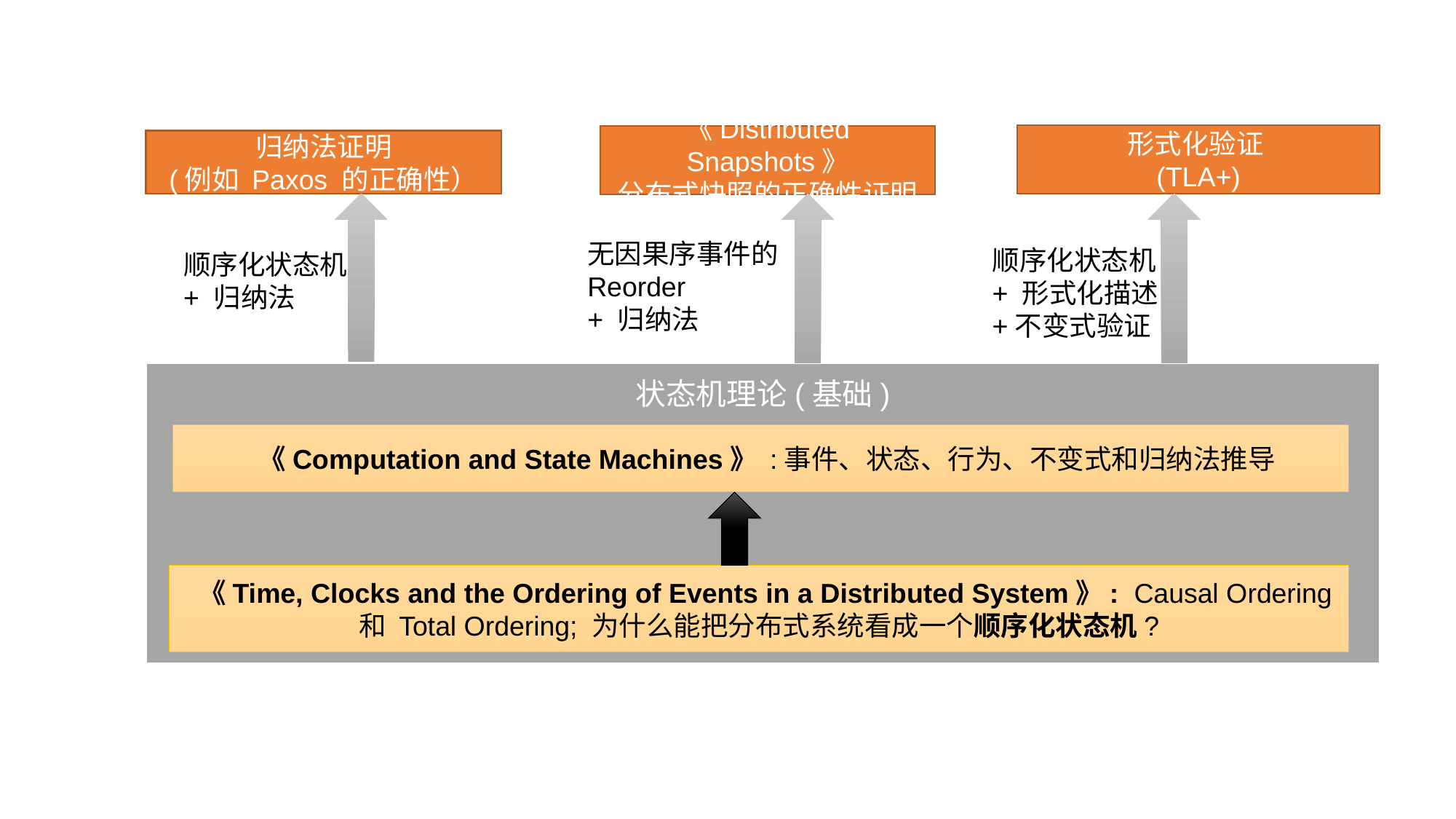

形式化验证
(TLA+)
《Distributed Snapshots》
分布式快照的正确性证明
归纳法证明
(例如 Paxos 的正确性）

无因果序事件的
Reorder
+ 归纳法
顺序化状态机
+ 形式化描述
+不变式验证
顺序化状态机
+ 归纳法
状态机理论(基础)

 《Computation and State Machines》 :事件、状态、行为、不变式和归纳法推导

 《Time, Clocks and the Ordering of Events in a Distributed System》:  Causal Ordering 和 Total Ordering; 为什么能把分布式系统看成一个顺序化状态机?